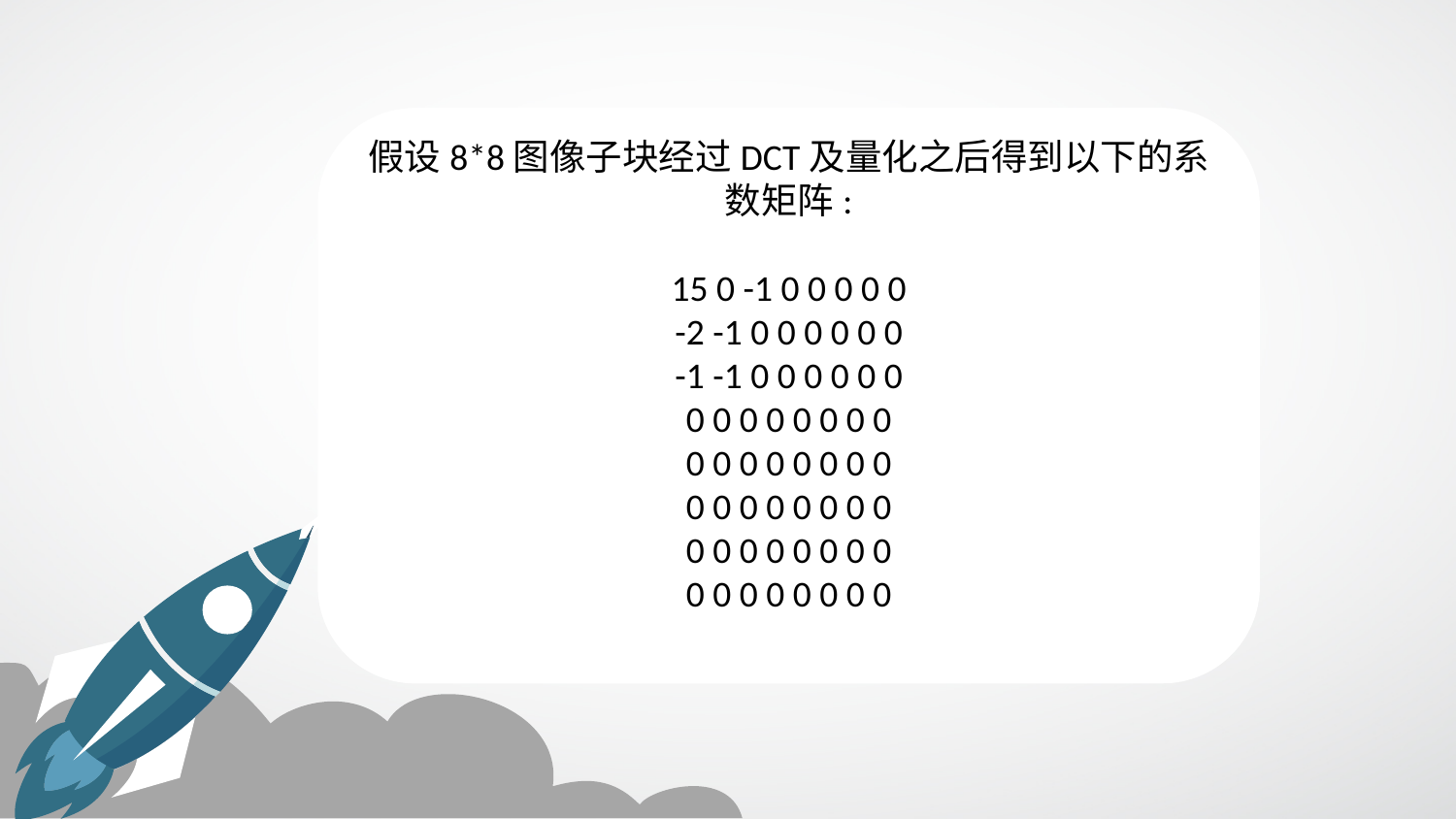

假设8*8图像子块经过DCT及量化之后得到以下的系数矩阵:

15 0 -1 0 0 0 0 0
-2 -1 0 0 0 0 0 0
-1 -1 0 0 0 0 0 0
0 0 0 0 0 0 0 0
0 0 0 0 0 0 0 0
0 0 0 0 0 0 0 0
0 0 0 0 0 0 0 0
0 0 0 0 0 0 0 0